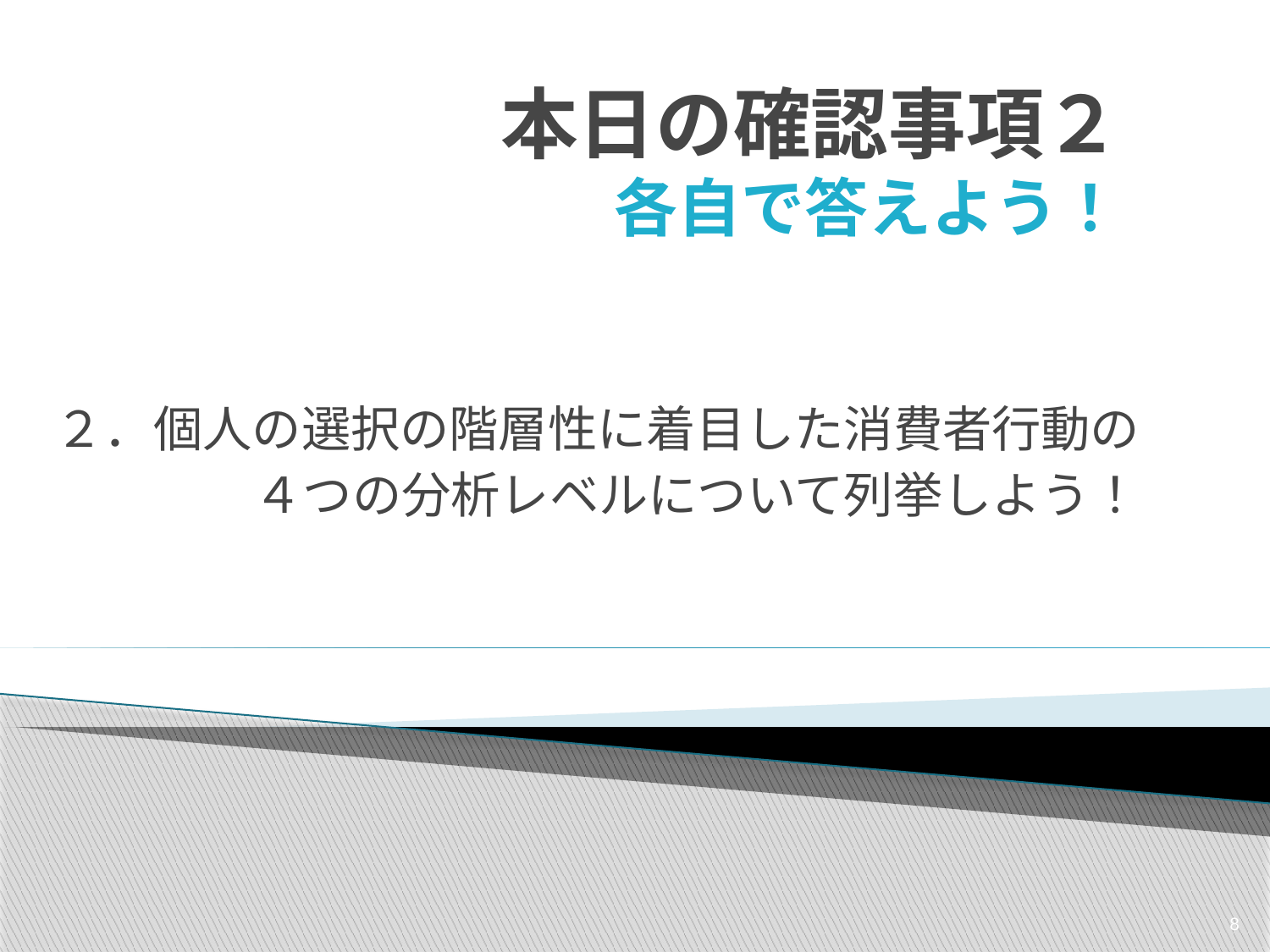

# 本日の確認事項２ 各自で答えよう！

２．個人の選択の階層性に着目した消費者行動の
４つの分析レベルについて列挙しよう！

8